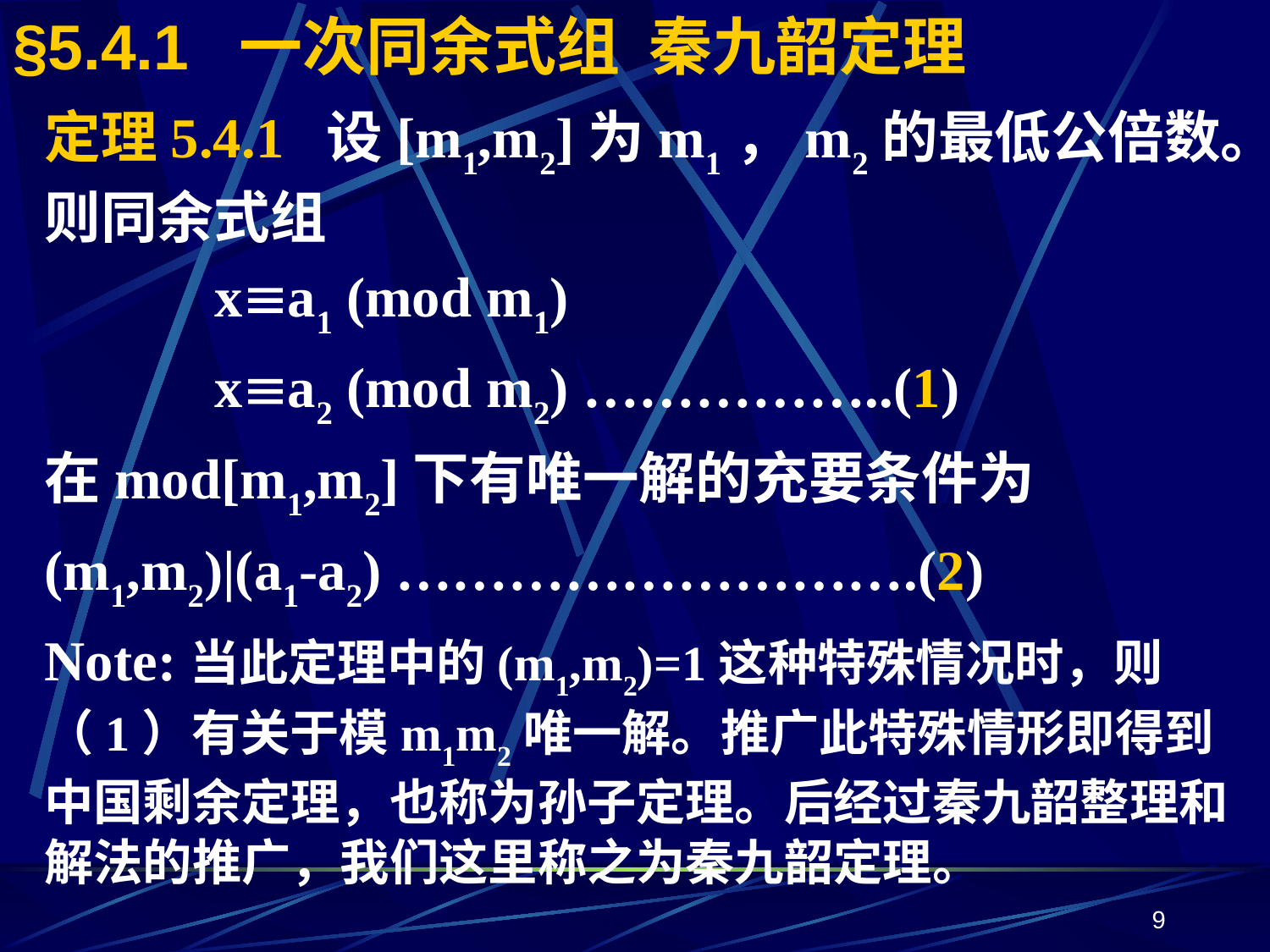

# §5.4.1  一次同余式组  秦九韶定理
定理5.4.1  设[m1,m2]为m1，m2的最低公倍数。则同余式组
            x≡a1 (mod m1)
            x≡a2 (mod m2) ……………..(1)
在mod[m1,m2]下有唯一解的充要条件为
(m1,m2)|(a1-a2) ……………………….(2)
Note:当此定理中的(m1,m2)=1这种特殊情况时，则（1）有关于模m1m2唯一解。推广此特殊情形即得到中国剩余定理，也称为孙子定理。后经过秦九韶整理和解法的推广，我们这里称之为秦九韶定理。

9